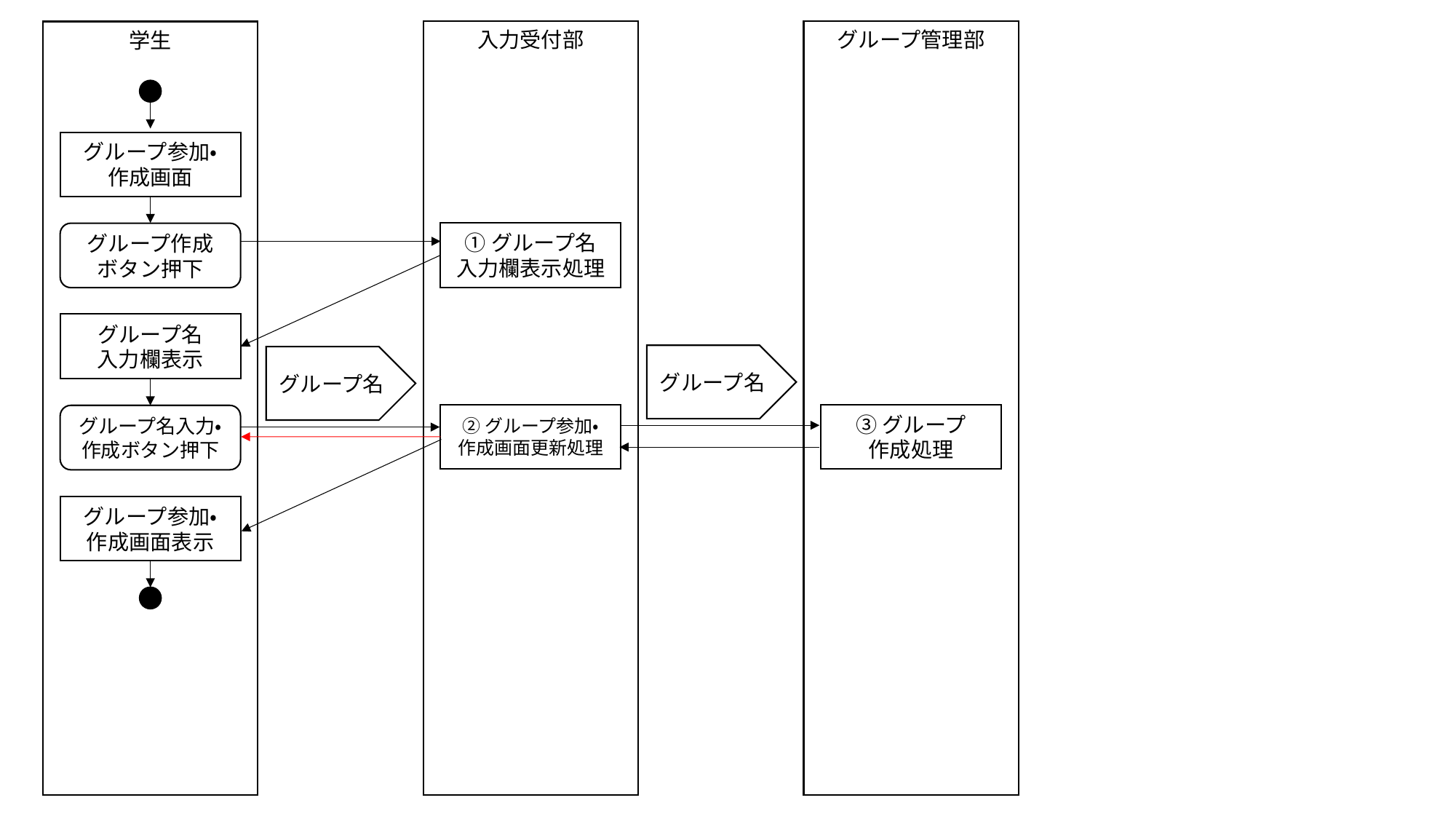

入力受付部
グループ管理部
学生

グループ参加・
作成画面
①グループ名
入力欄表示処理
グループ作成
ボタン押下
グループ名
入力欄表示
グループ名
グループ名
②グループ参加・
作成画面更新処理
③グループ
作成処理
グループ名入力・
作成ボタン押下
グループ参加・
作成画面表示